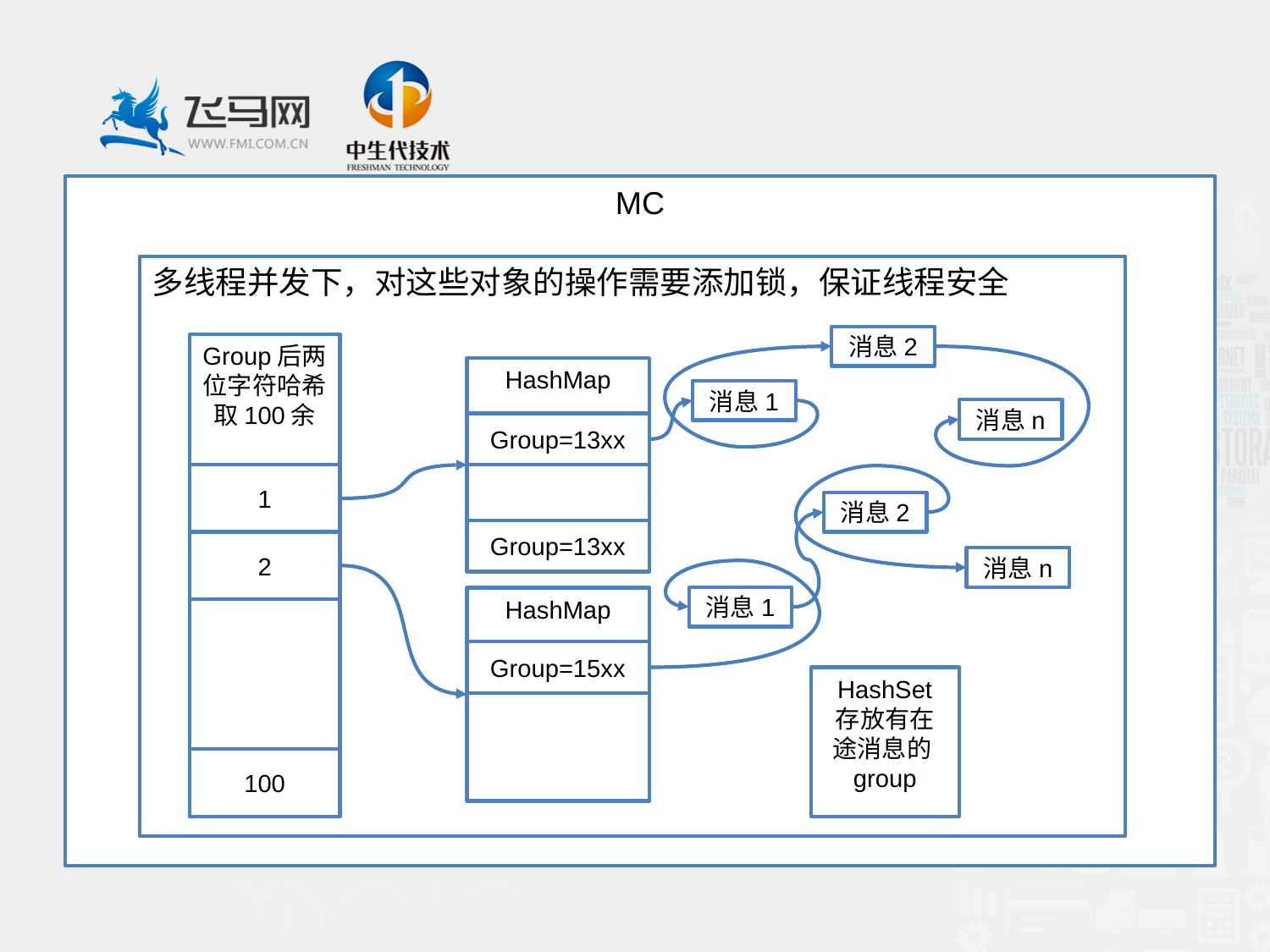

MC
多线程并发下，对这些对象的操作需要添加锁，保证线程安全
消息2
Group后两位字符哈希取100余
HashMap
消息1
消息n
Group=13xx
1
消息2
Group=13xx
2
消息n
消息1
HashMap
Group=15xx
HashSet
存放有在途消息的group
100